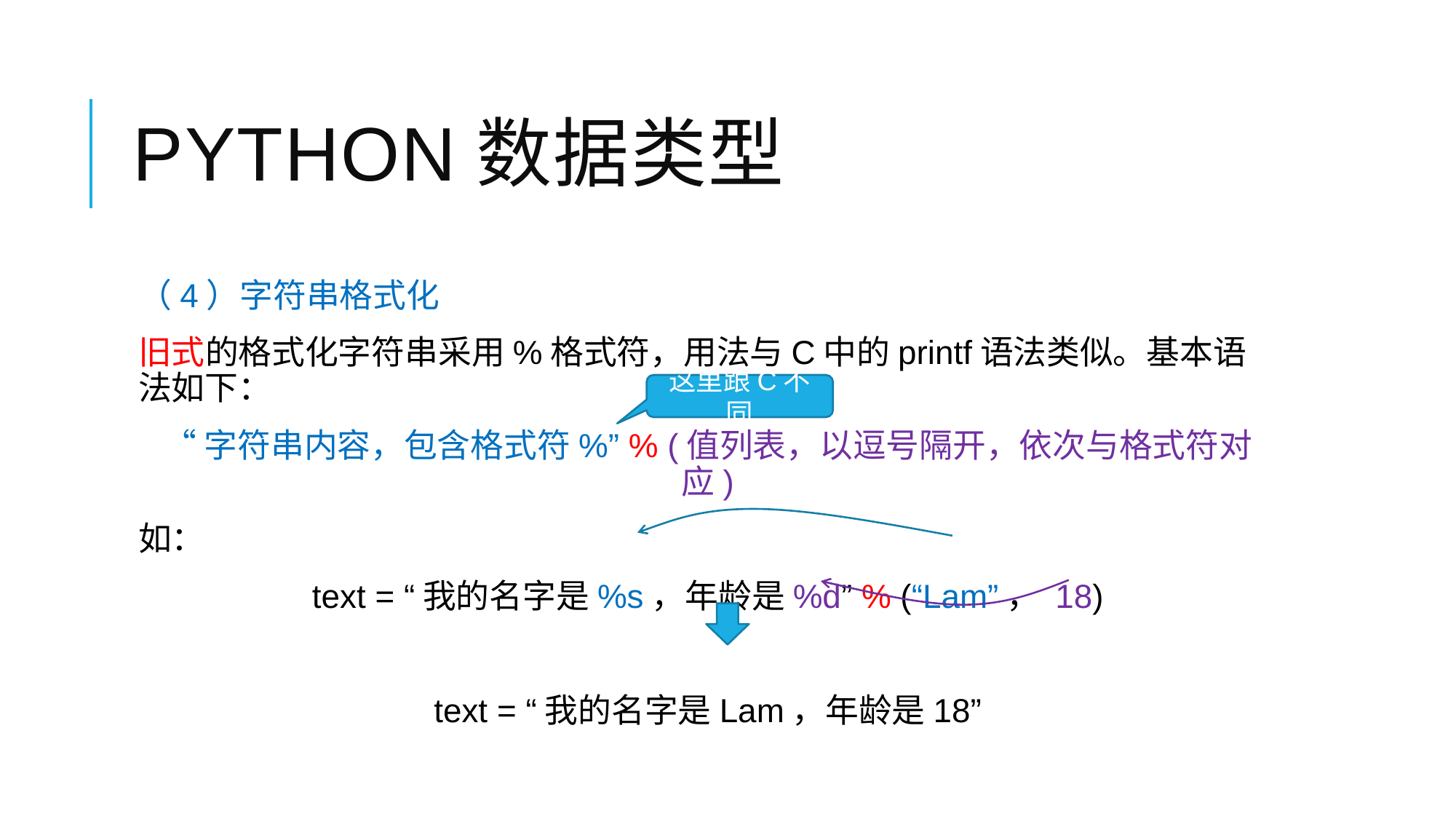

# Python数据类型
（4）字符串格式化
旧式的格式化字符串采用%格式符，用法与C中的printf语法类似。基本语法如下：
“字符串内容，包含格式符%” % (值列表，以逗号隔开，依次与格式符对应)
如：
text = “我的名字是%s，年龄是%d” % (“Lam”， 18)

text = “我的名字是Lam，年龄是18”
这里跟C不同